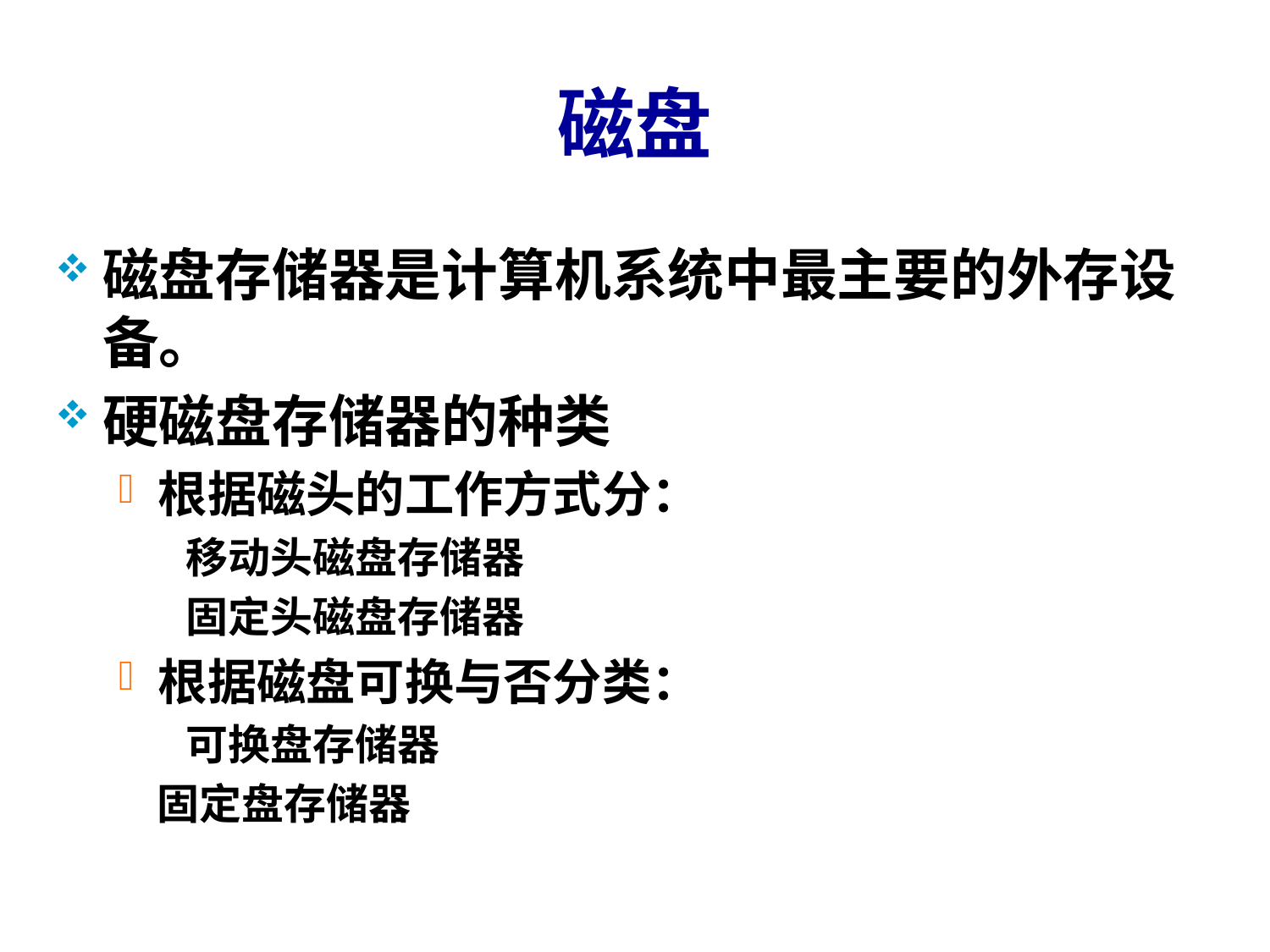

# 磁盘
磁盘存储器是计算机系统中最主要的外存设备。
硬磁盘存储器的种类
根据磁头的工作方式分：
      移动头磁盘存储器
      固定头磁盘存储器
根据磁盘可换与否分类：
      可换盘存储器
   固定盘存储器